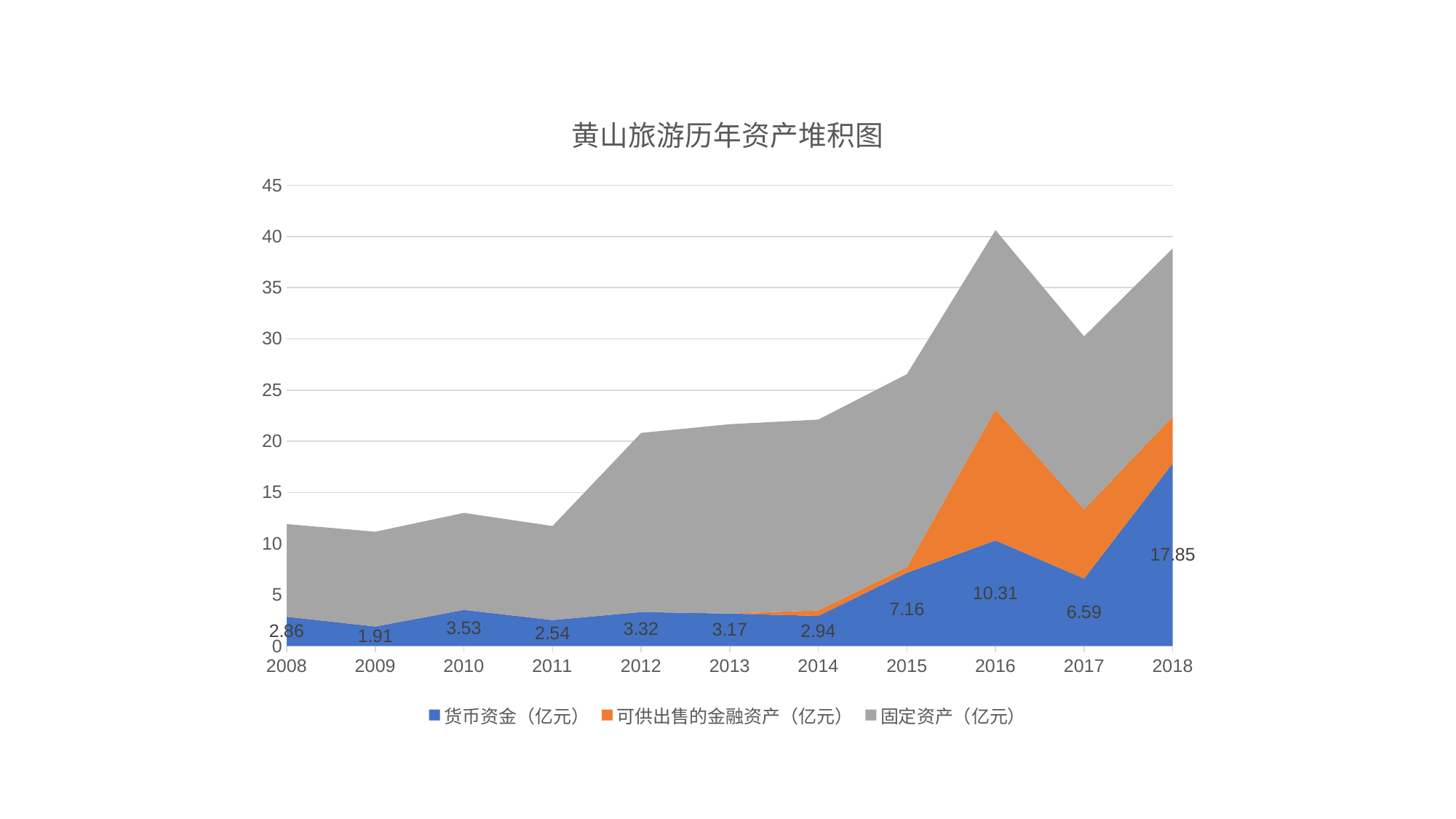

### Chart: 黄山旅游历年资产堆积图

| Category | 货币资金（亿元） | 可供出售的金融资产（亿元） | 固定资产（亿元） |
|---|---|---|---|
| 2008 | 2.86 | 0.0 | 9.05 |
| 2009 | 1.91 | 0.0 | 9.25 |
| 2010 | 3.53 | 0.0 | 9.47 |
| 2011 | 2.54 | 0.0 | 9.18 |
| 2012 | 3.32 | 0.0 | 17.49 |
| 2013 | 3.17 | 0.0 | 18.49 |
| 2014 | 2.94 | 0.54 | 18.63 |
| 2015 | 7.16 | 0.54 | 18.85 |
| 2016 | 10.31 | 12.77 | 17.54 |
| 2017 | 6.59 | 6.76 | 16.89 |
| 2018 | 17.85 | 4.56 | 16.43 |